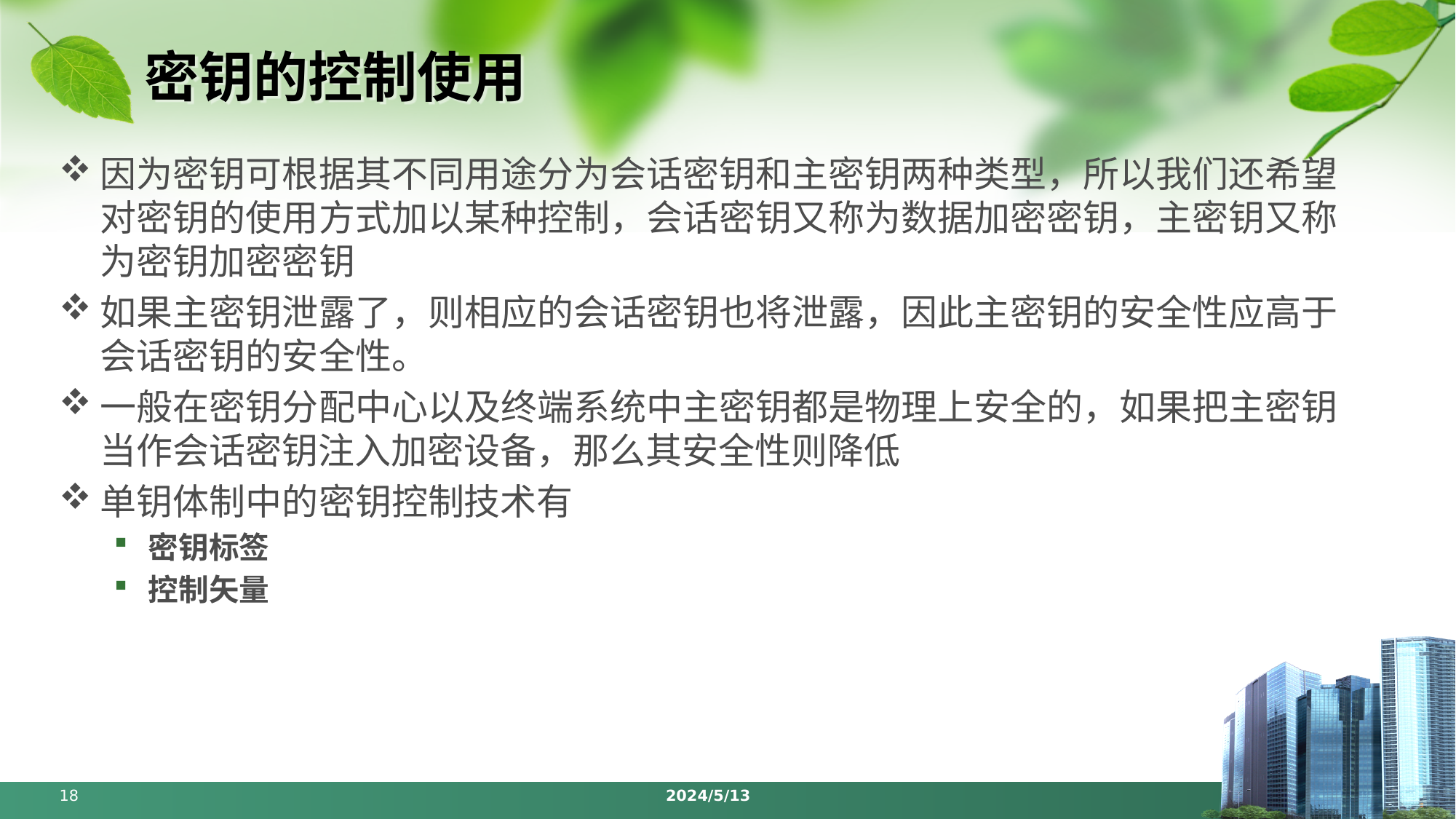

# 密钥的控制使用
因为密钥可根据其不同用途分为会话密钥和主密钥两种类型，所以我们还希望对密钥的使用方式加以某种控制，会话密钥又称为数据加密密钥，主密钥又称为密钥加密密钥
如果主密钥泄露了，则相应的会话密钥也将泄露，因此主密钥的安全性应高于会话密钥的安全性。
一般在密钥分配中心以及终端系统中主密钥都是物理上安全的，如果把主密钥当作会话密钥注入加密设备，那么其安全性则降低
单钥体制中的密钥控制技术有
密钥标签
控制矢量
18
2024/5/13